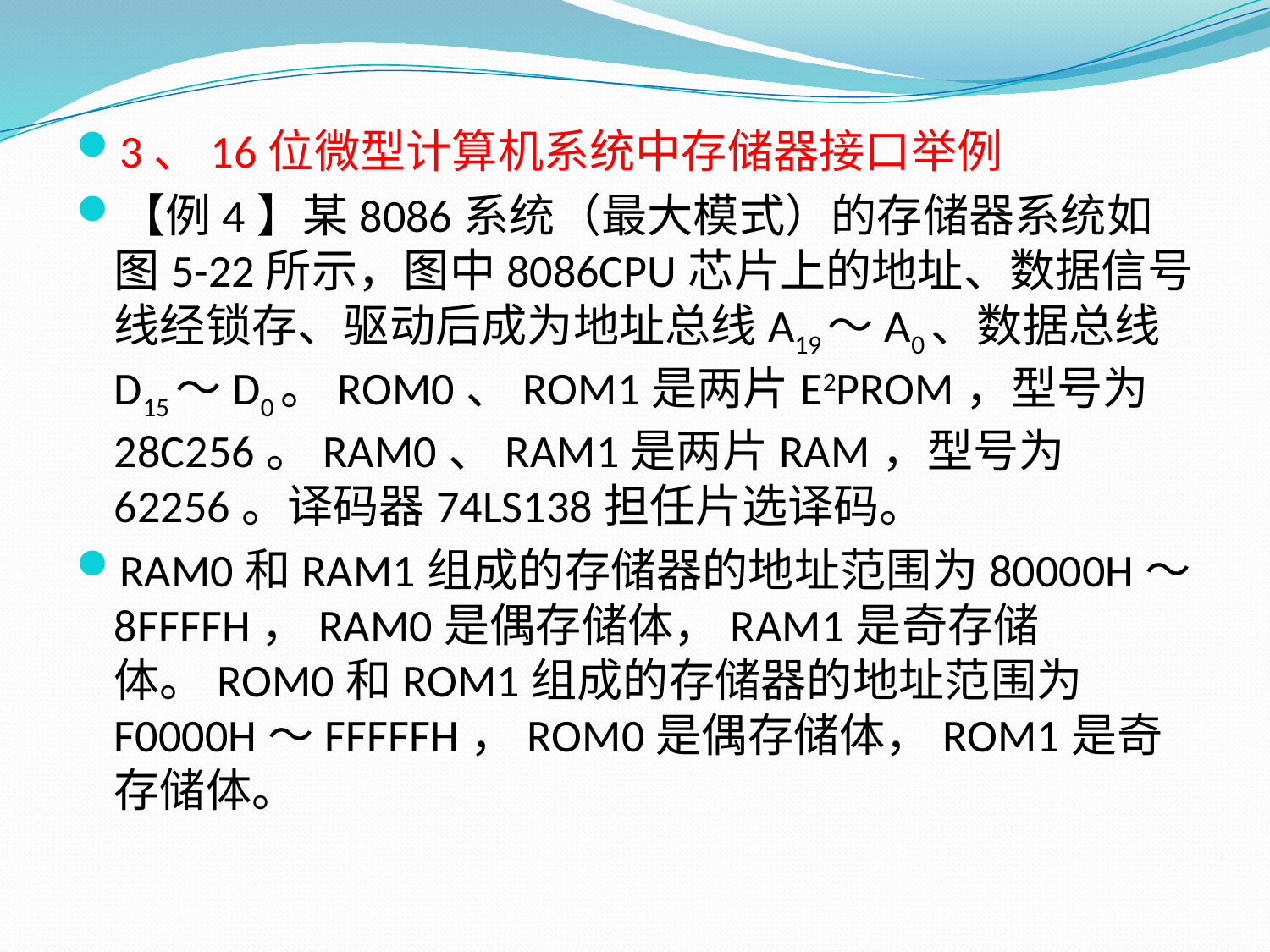

3、16位微型计算机系统中存储器接口举例
【例4】某8086系统（最大模式）的存储器系统如图5-22所示，图中8086CPU芯片上的地址、数据信号线经锁存、驱动后成为地址总线A19～A0、数据总线D15～D0。ROM0、ROM1是两片E2PROM，型号为28C256。RAM0、RAM1是两片RAM，型号为62256。译码器74LS138担任片选译码。
RAM0和RAM1组成的存储器的地址范围为80000H～8FFFFH，RAM0是偶存储体，RAM1是奇存储体。ROM0和ROM1组成的存储器的地址范围为F0000H～FFFFFH，ROM0是偶存储体，ROM1是奇存储体。